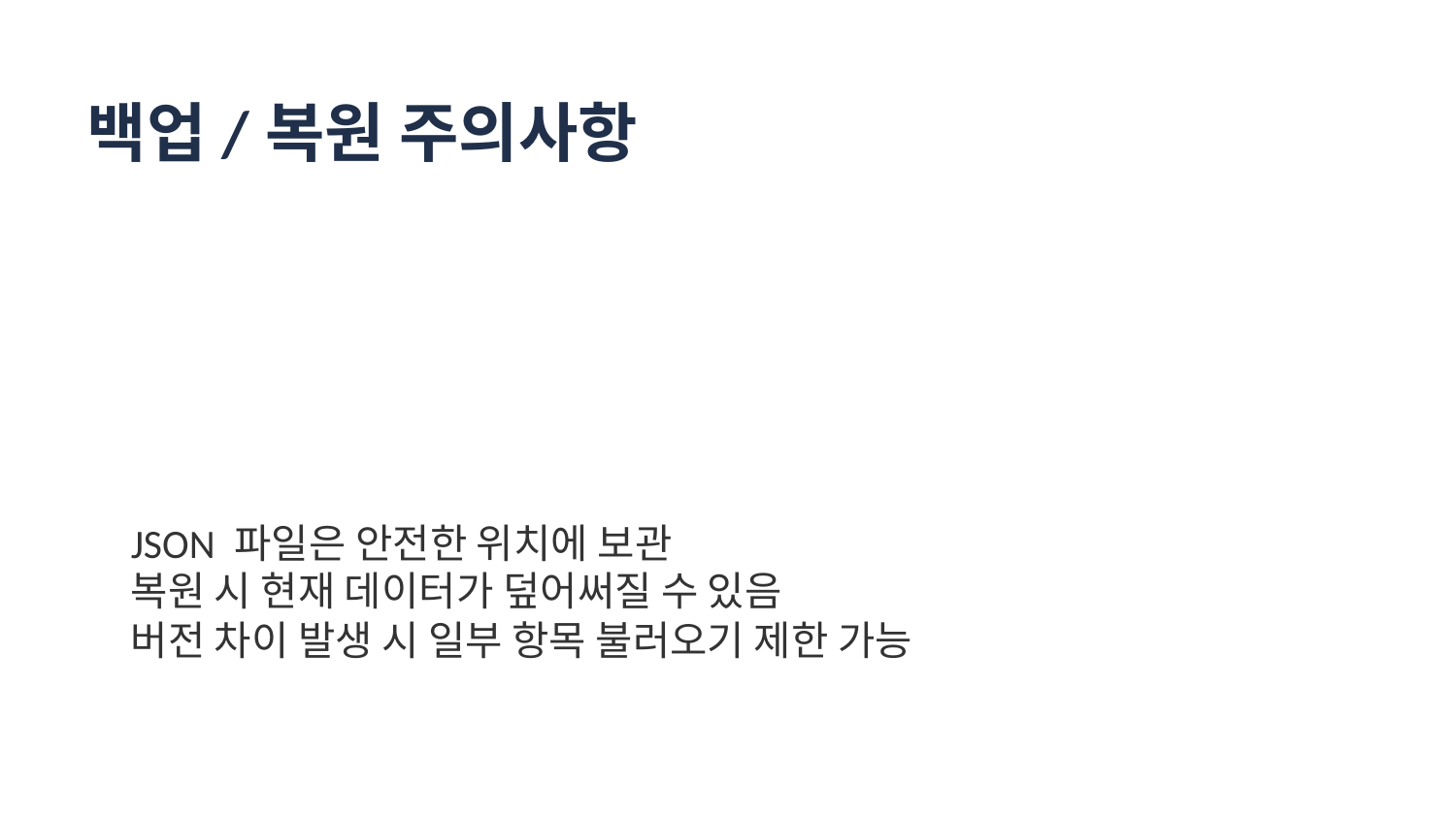

백업/복원 주의사항
JSON 파일은 안전한 위치에 보관
복원 시 현재 데이터가 덮어써질 수 있음
버전 차이 발생 시 일부 항목 불러오기 제한 가능